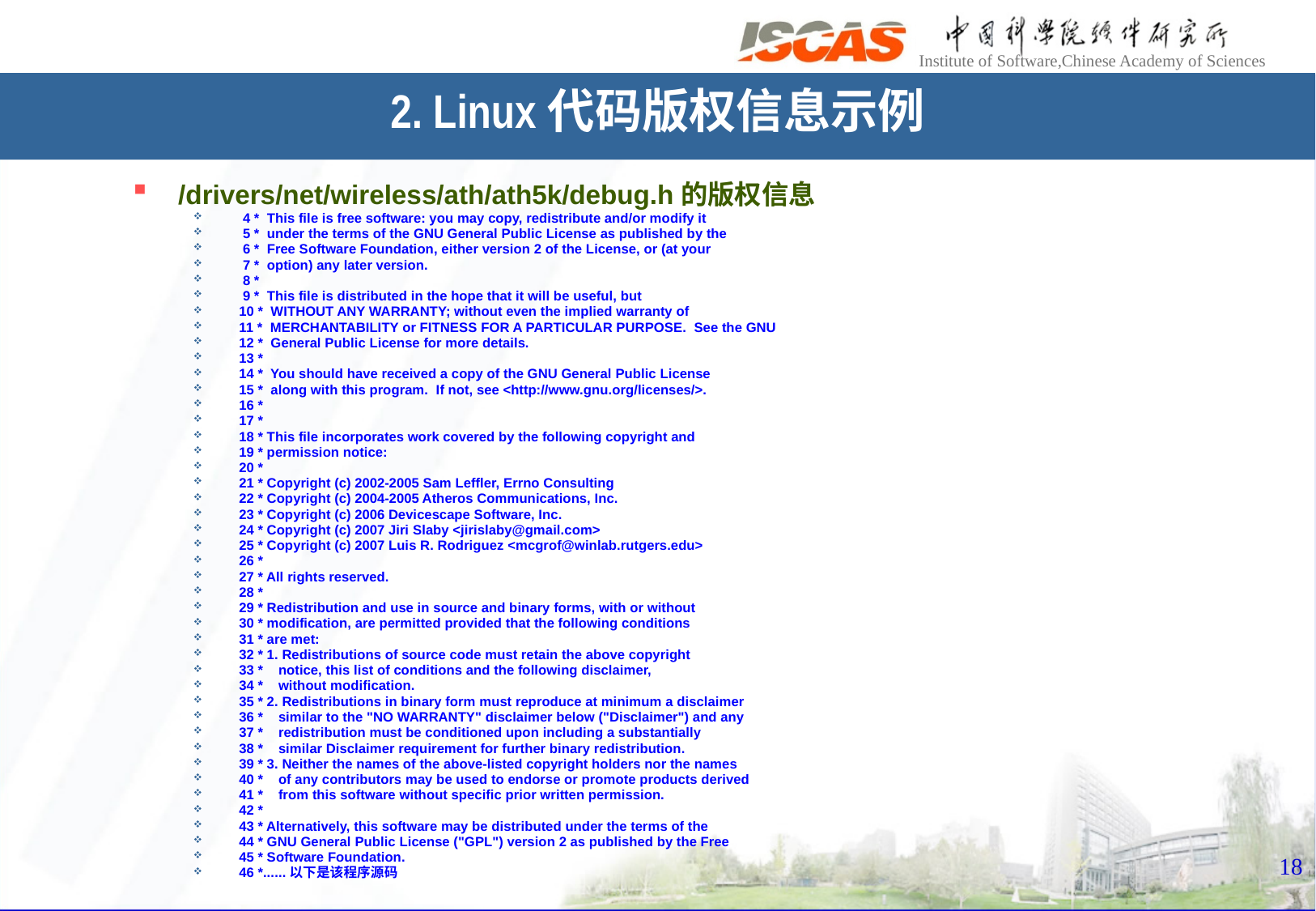

2. Linux代码版权信息示例
/drivers/net/wireless/ath/ath5k/debug.h的版权信息
   4 *  This file is free software: you may copy, redistribute and/or modify it
   5 *  under the terms of the GNU General Public License as published by the
   6 *  Free Software Foundation, either version 2 of the License, or (at your
   7 *  option) any later version.
   8 *
   9 *  This file is distributed in the hope that it will be useful, but
  10 *  WITHOUT ANY WARRANTY; without even the implied warranty of
  11 *  MERCHANTABILITY or FITNESS FOR A PARTICULAR PURPOSE.  See the GNU
  12 *  General Public License for more details.
  13 *
  14 *  You should have received a copy of the GNU General Public License
  15 *  along with this program.  If not, see <http://www.gnu.org/licenses/>.
  16 *
  17 *
  18 * This file incorporates work covered by the following copyright and
  19 * permission notice:
  20 *
  21 * Copyright (c) 2002-2005 Sam Leffler, Errno Consulting
  22 * Copyright (c) 2004-2005 Atheros Communications, Inc.
  23 * Copyright (c) 2006 Devicescape Software, Inc.
  24 * Copyright (c) 2007 Jiri Slaby <jirislaby@gmail.com>
  25 * Copyright (c) 2007 Luis R. Rodriguez <mcgrof@winlab.rutgers.edu>
  26 *
  27 * All rights reserved.
  28 *
  29 * Redistribution and use in source and binary forms, with or without
  30 * modification, are permitted provided that the following conditions
  31 * are met:
  32 * 1. Redistributions of source code must retain the above copyright
  33 *    notice, this list of conditions and the following disclaimer,
  34 *    without modification.
  35 * 2. Redistributions in binary form must reproduce at minimum a disclaimer
  36 *    similar to the "NO WARRANTY" disclaimer below ("Disclaimer") and any
  37 *    redistribution must be conditioned upon including a substantially
  38 *    similar Disclaimer requirement for further binary redistribution.
  39 * 3. Neither the names of the above-listed copyright holders nor the names
  40 *    of any contributors may be used to endorse or promote products derived
  41 *    from this software without specific prior written permission.
  42 *
  43 * Alternatively, this software may be distributed under the terms of the
  44 * GNU General Public License ("GPL") version 2 as published by the Free
  45 * Software Foundation.
  46 *......以下是该程序源码
18